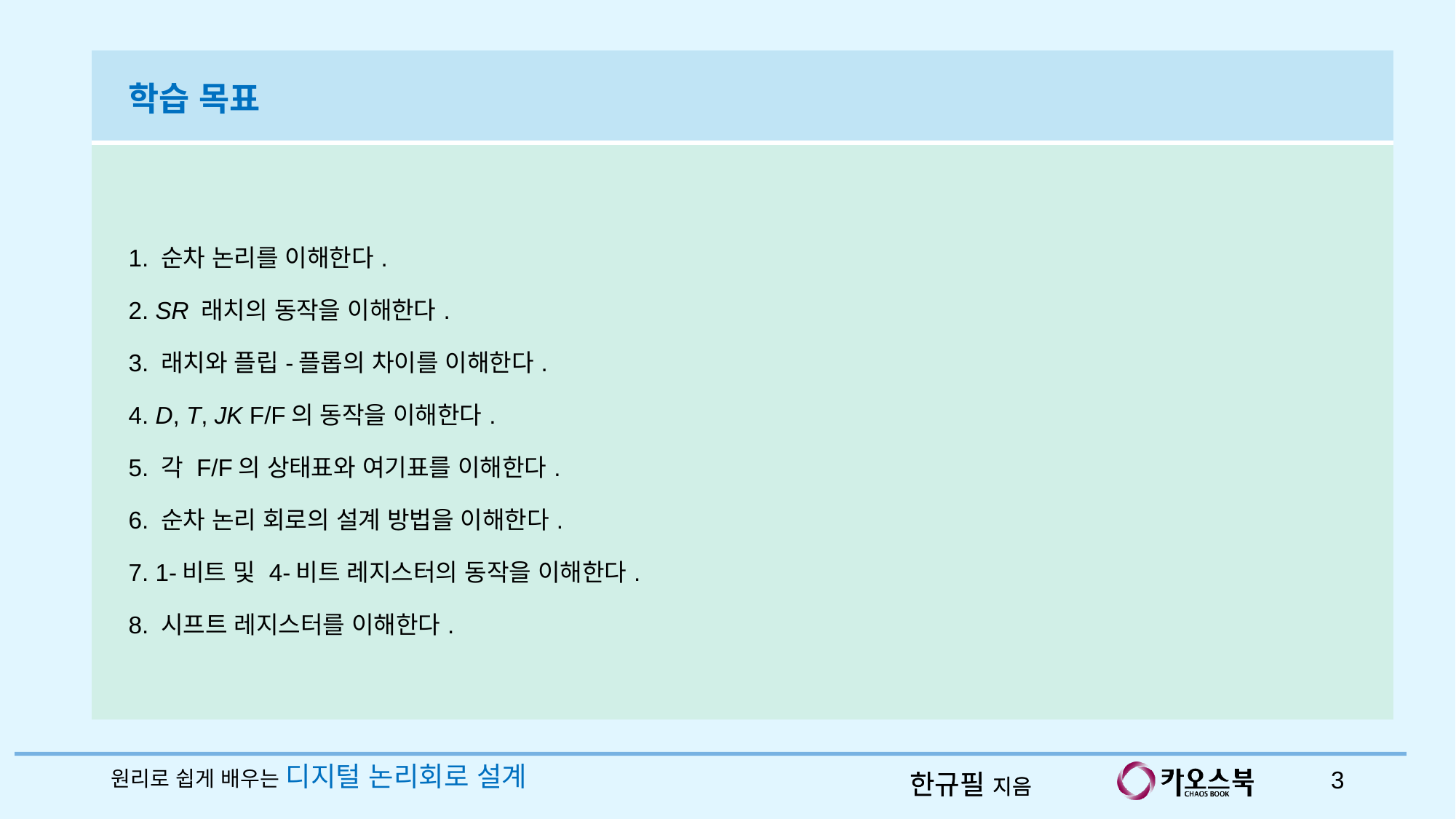

| 학습 목표 |
| --- |
| 1. 순차 논리를 이해한다. 2. SR 래치의 동작을 이해한다. 3. 래치와 플립-플롭의 차이를 이해한다. 4. D, T, JK F/F의 동작을 이해한다. 5. 각 F/F의 상태표와 여기표를 이해한다. 6. 순차 논리 회로의 설계 방법을 이해한다. 7. 1-비트 및 4-비트 레지스터의 동작을 이해한다. 8. 시프트 레지스터를 이해한다. |
원리로 쉽게 배우는 디지털 논리회로 설계
3